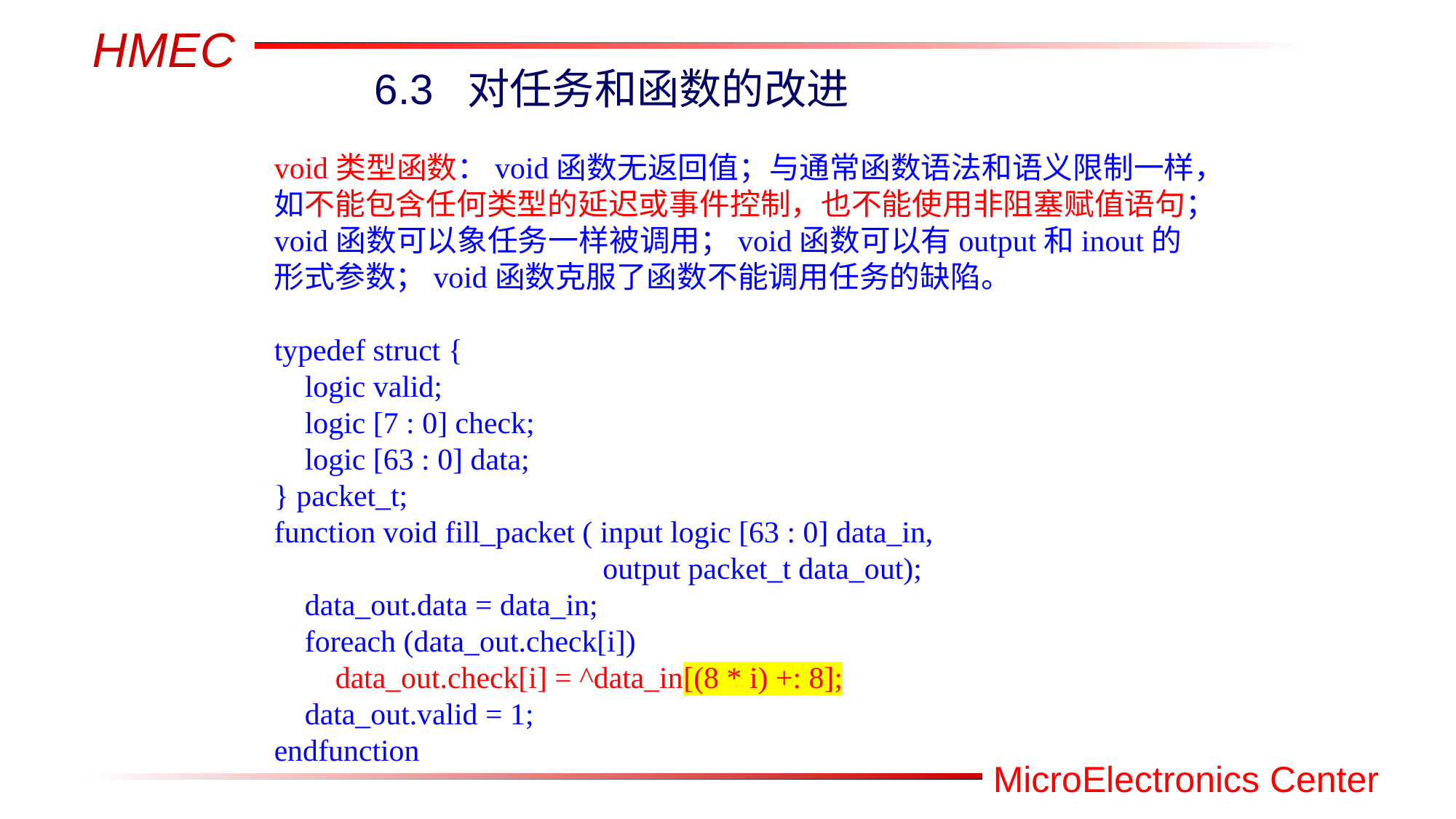

6.3  对任务和函数的改进
void类型函数：void函数无返回值；与通常函数语法和语义限制一样，如不能包含任何类型的延迟或事件控制，也不能使用非阻塞赋值语句；void函数可以象任务一样被调用；void函数可以有output和inout的形式参数；void函数克服了函数不能调用任务的缺陷。

typedef struct {
    logic valid;
    logic [7 : 0] check;
    logic [63 : 0] data;
} packet_t;
function void fill_packet ( input logic [63 : 0] data_in,
                                           output packet_t data_out);
    data_out.data = data_in;
    foreach (data_out.check[i])
        data_out.check[i] = ^data_in[(8 * i) +: 8];
    data_out.valid = 1;
endfunction